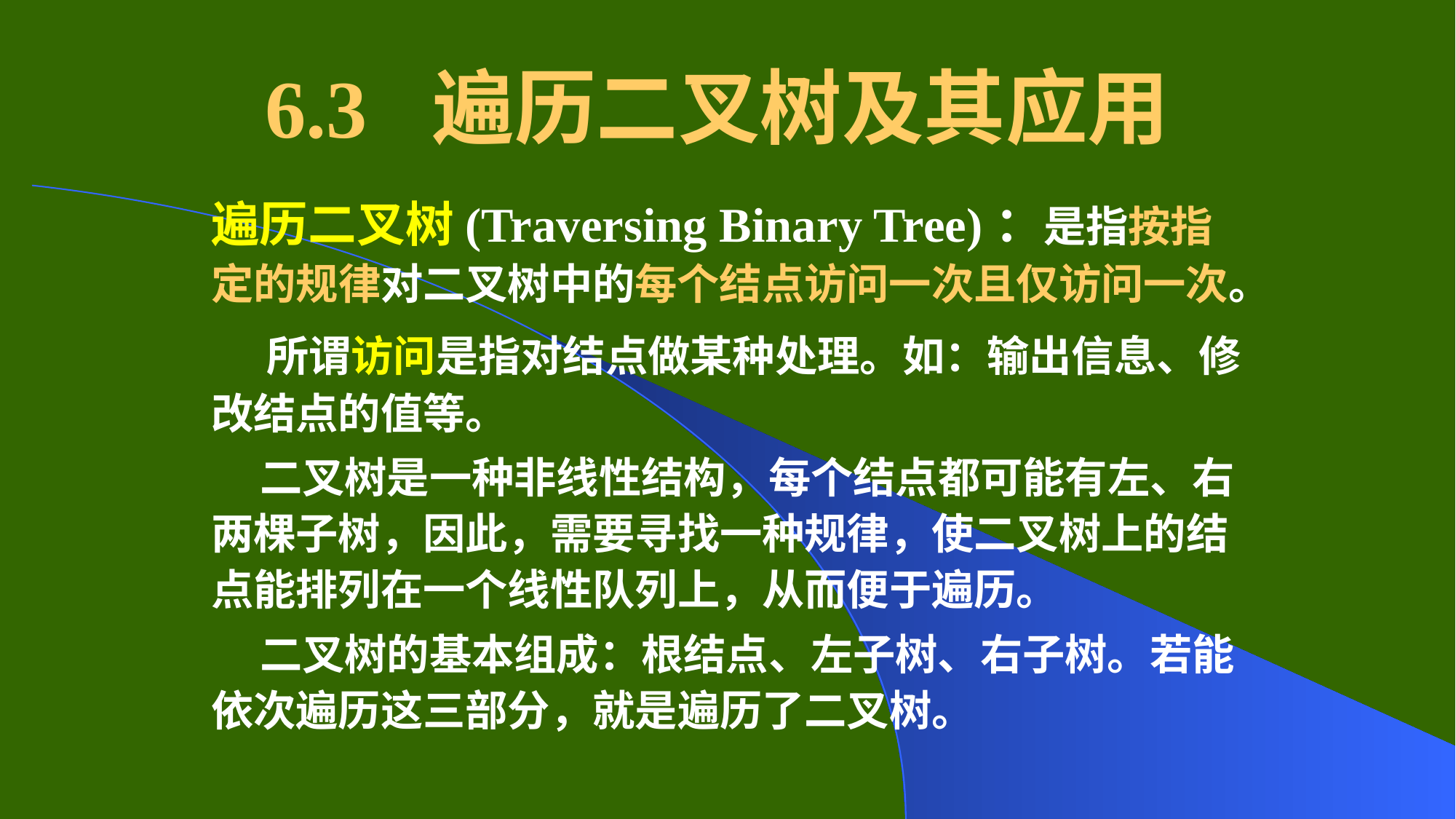

# 6.3  遍历二叉树及其应用
遍历二叉树(Traversing Binary Tree)：是指按指定的规律对二叉树中的每个结点访问一次且仅访问一次。
    所谓访问是指对结点做某种处理。如：输出信息、修改结点的值等。
    二叉树是一种非线性结构，每个结点都可能有左、右两棵子树，因此，需要寻找一种规律，使二叉树上的结点能排列在一个线性队列上，从而便于遍历。
    二叉树的基本组成：根结点、左子树、右子树。若能依次遍历这三部分，就是遍历了二叉树。